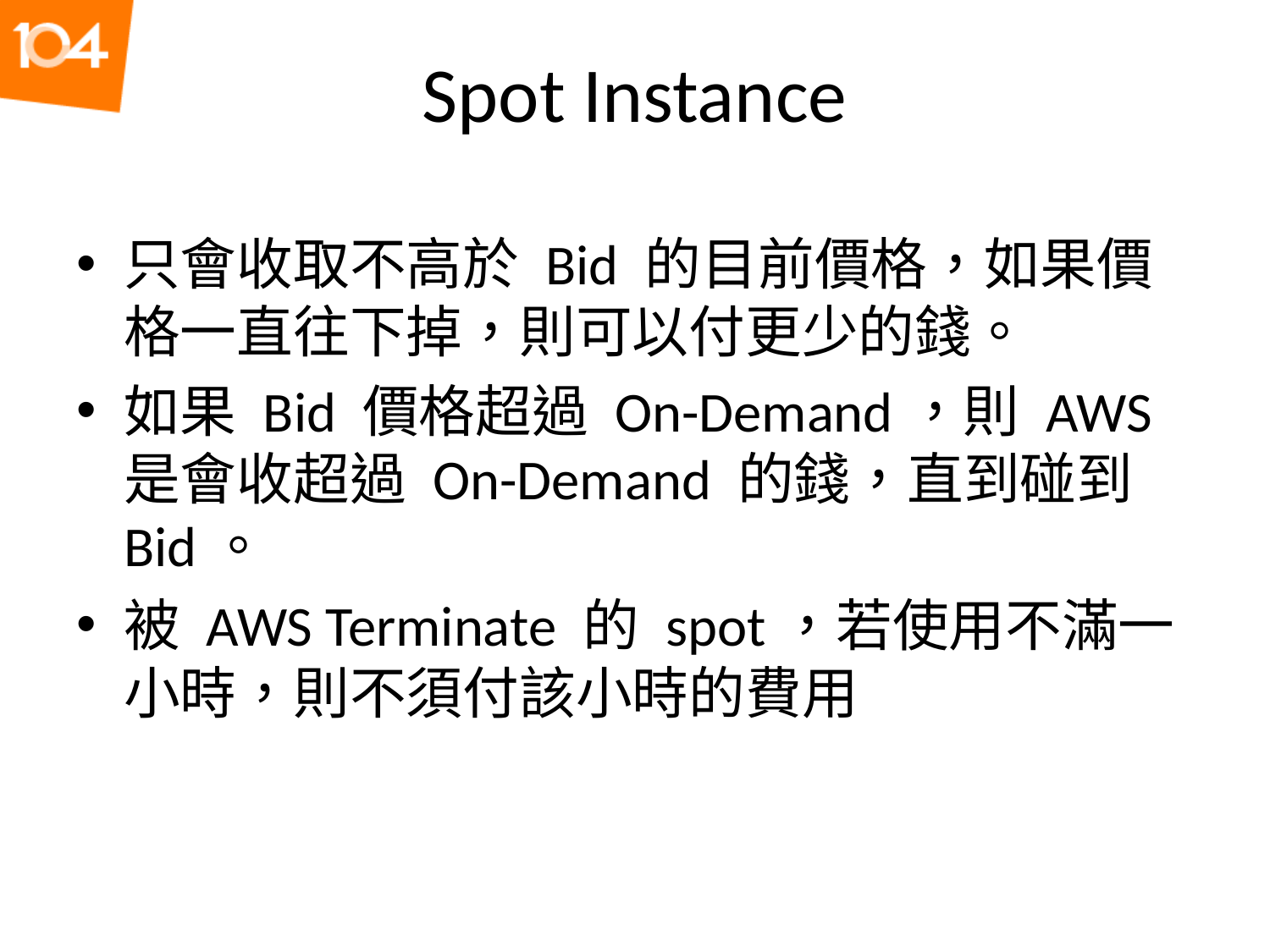

# Spot Instance
只會收取不高於 Bid 的目前價格，如果價格一直往下掉，則可以付更少的錢。
如果 Bid 價格超過 On-Demand，則 AWS 是會收超過 On-Demand 的錢，直到碰到 Bid。
被 AWS Terminate 的 spot，若使用不滿一小時，則不須付該小時的費用